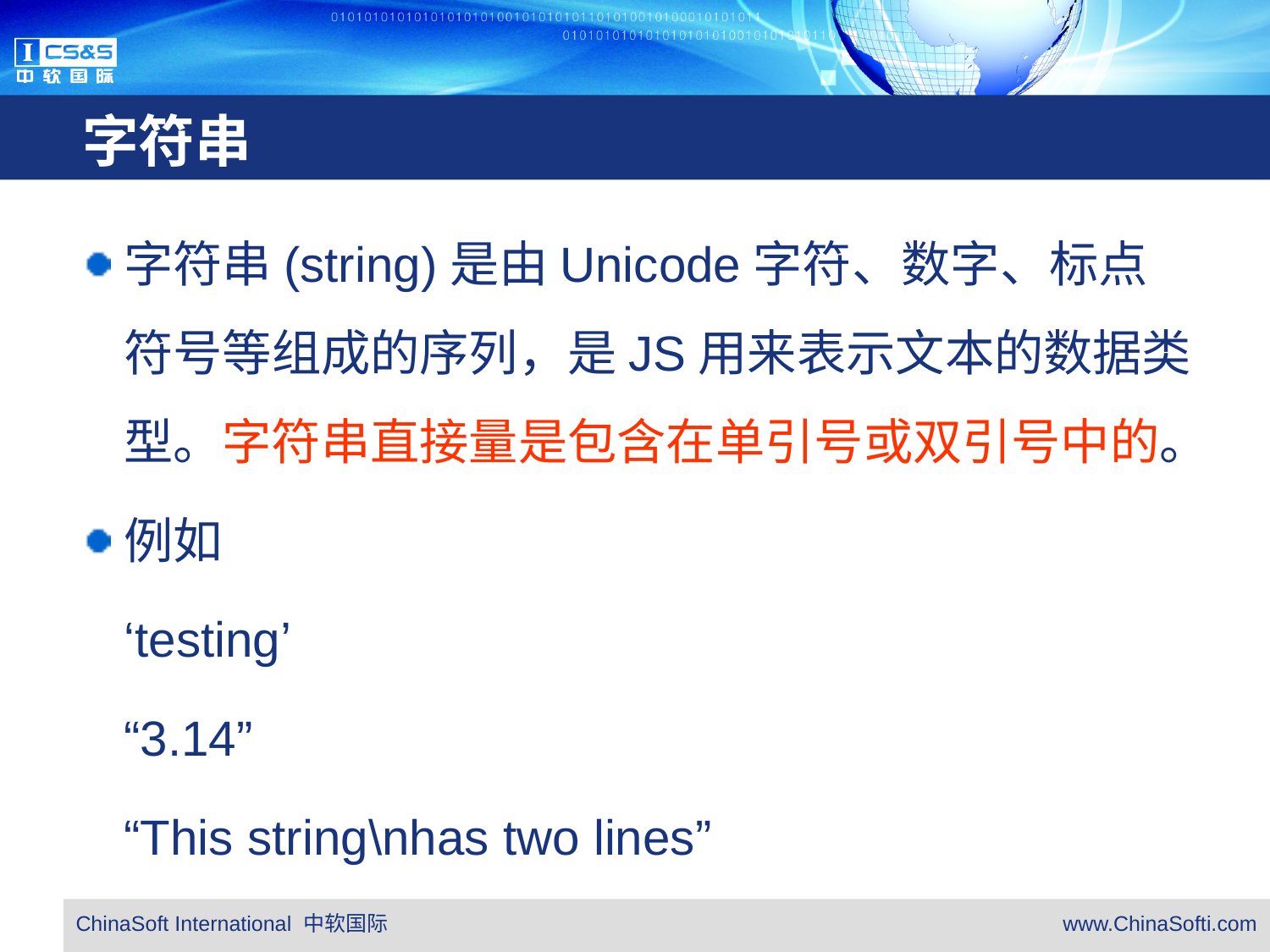

# 字符串
字符串(string)是由Unicode字符、数字、标点符号等组成的序列，是JS用来表示文本的数据类型。字符串直接量是包含在单引号或双引号中的。
例如
	‘testing’
	“3.14”
	“This string\nhas two lines”